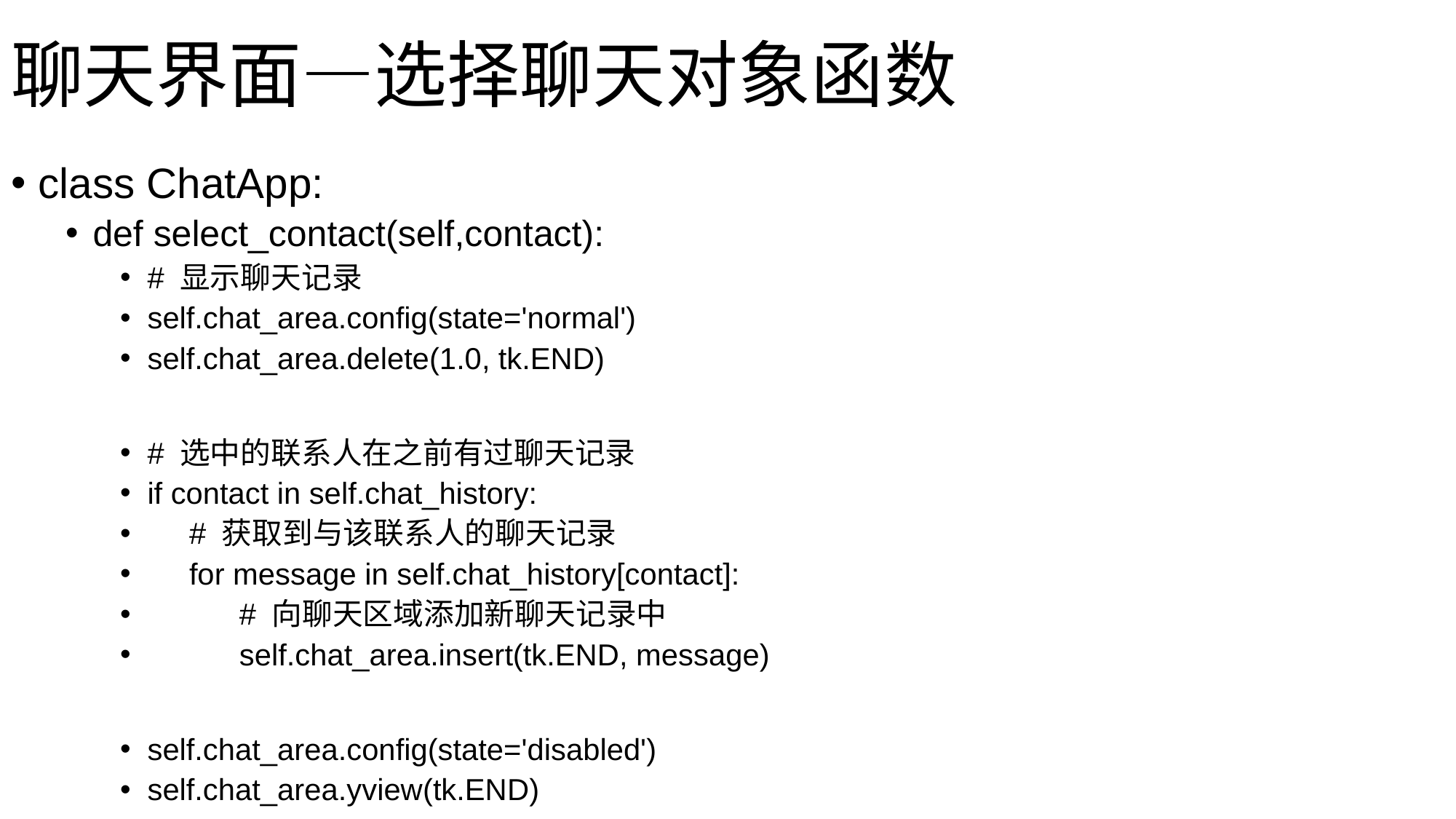

# 聊天界面—选择聊天对象函数
class ChatApp:
def select_contact(self,contact):
# 显示聊天记录
self.chat_area.config(state='normal')
self.chat_area.delete(1.0, tk.END)

# 选中的联系人在之前有过聊天记录
if contact in self.chat_history:
     # 获取到与该联系人的聊天记录
     for message in self.chat_history[contact]:
           # 向聊天区域添加新聊天记录中
           self.chat_area.insert(tk.END, message)

self.chat_area.config(state='disabled')
self.chat_area.yview(tk.END)